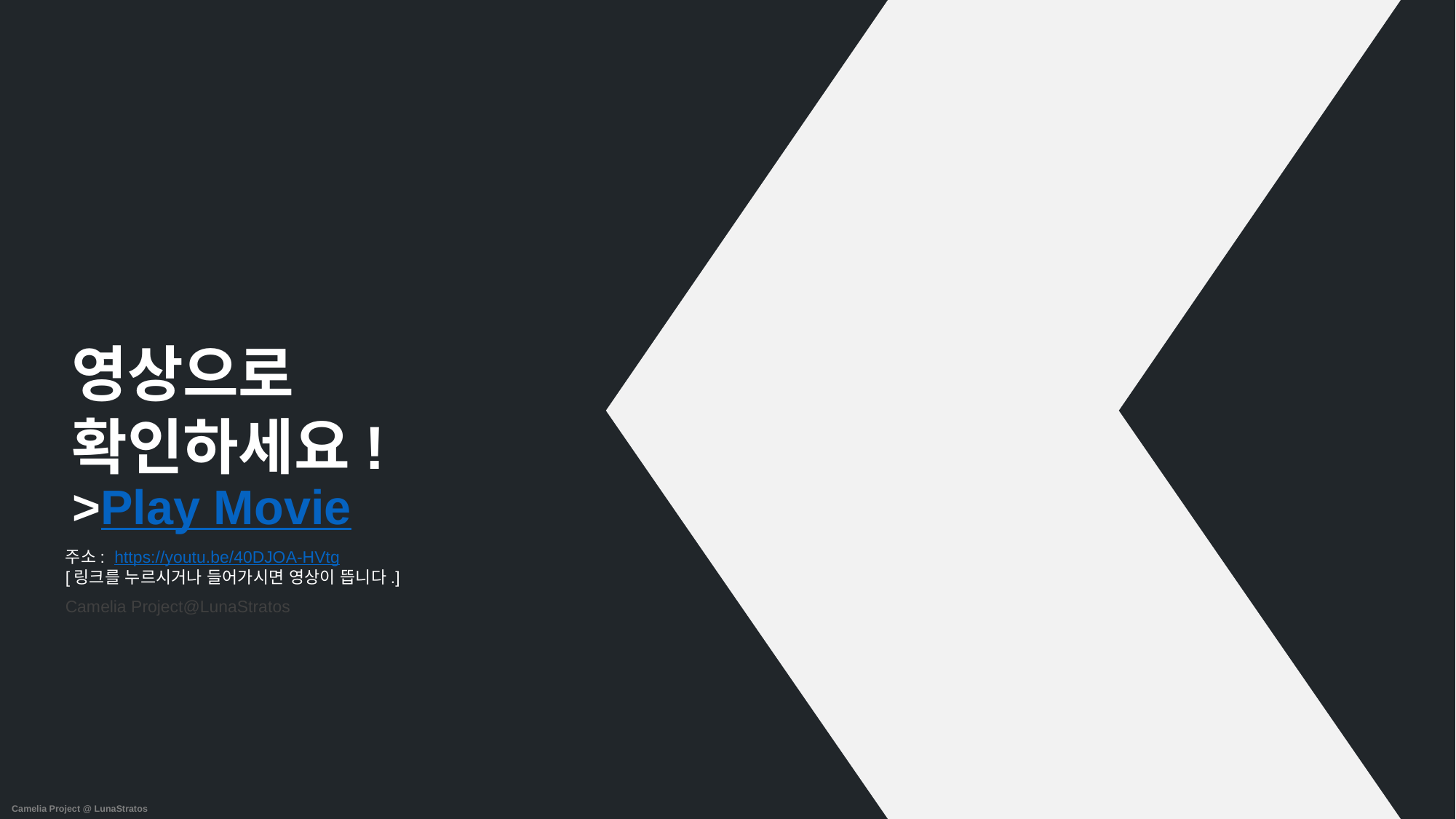

영상으로
확인하세요!
>Play Movie
주소:  https://youtu.be/40DJOA-HVtg
[링크를 누르시거나 들어가시면 영상이 뜹니다.]
Camelia Project@LunaStratos
Camelia Project @ LunaStratos